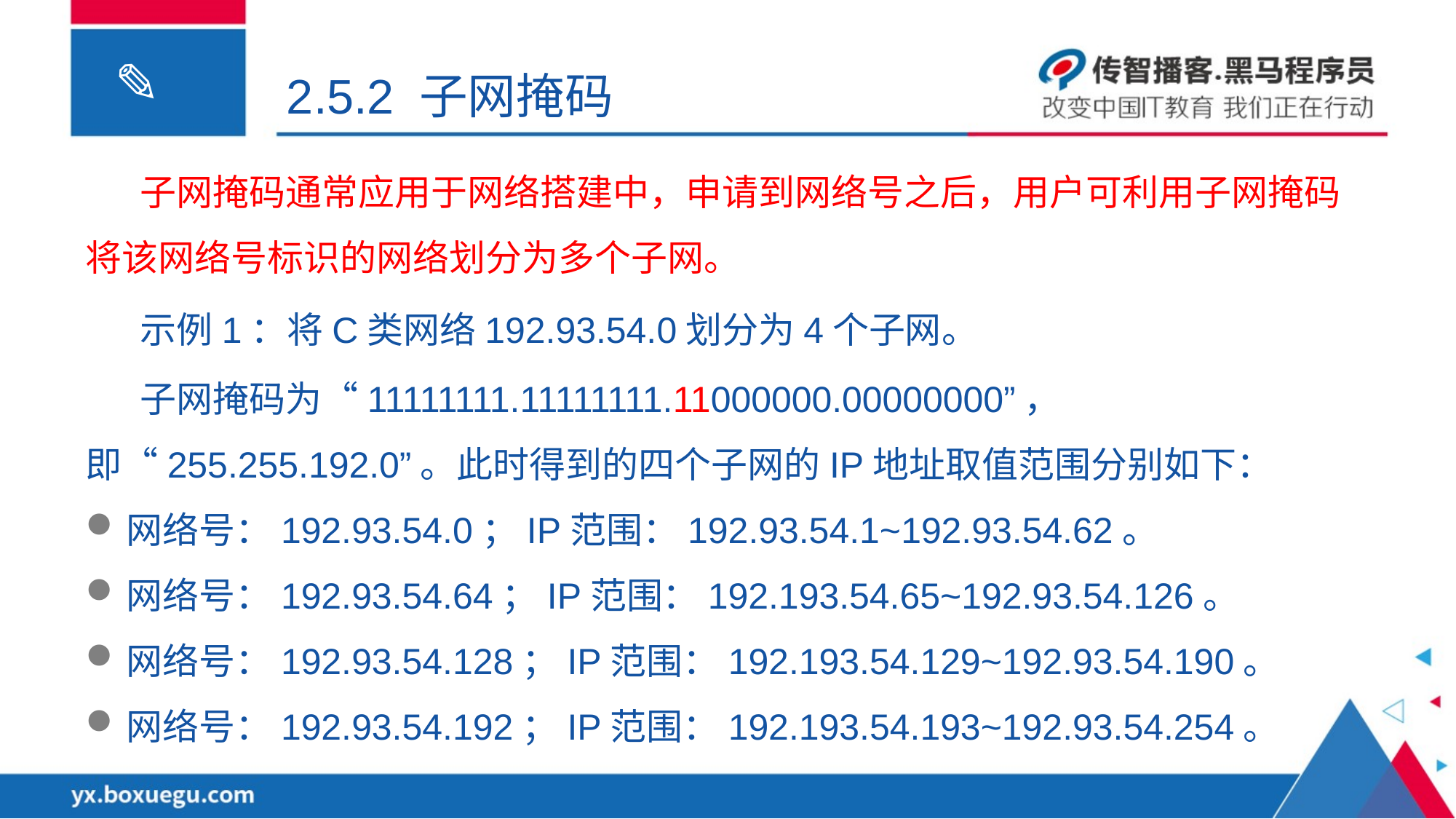

2.5.2 子网掩码
子网掩码通常应用于网络搭建中，申请到网络号之后，用户可利用子网掩码将该网络号标识的网络划分为多个子网。
示例1：将C类网络192.93.54.0划分为4个子网。
子网掩码为“11111111.11111111.11000000.00000000”，即“255.255.192.0”。此时得到的四个子网的IP地址取值范围分别如下：
网络号：192.93.54.0；IP范围：192.93.54.1~192.93.54.62。
网络号：192.93.54.64；IP范围：192.193.54.65~192.93.54.126。
网络号：192.93.54.128；IP范围：192.193.54.129~192.93.54.190。
网络号：192.93.54.192；IP范围：192.193.54.193~192.93.54.254。